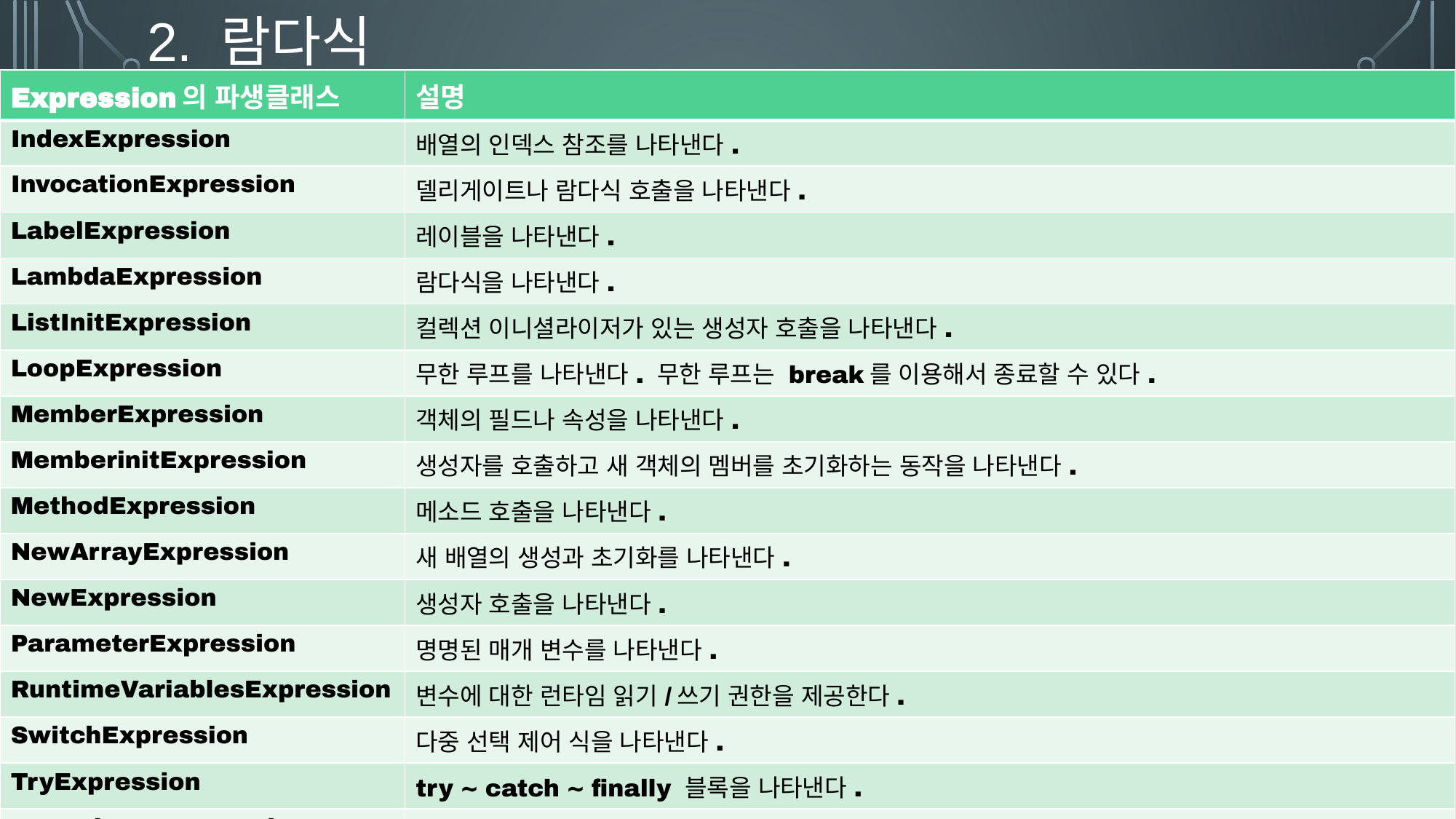

# 2. 람다식
| Expression의 파생클래스 | 설명 |
| --- | --- |
| IndexExpression | 배열의 인덱스 참조를 나타낸다. |
| InvocationExpression | 델리게이트나 람다식 호출을 나타낸다. |
| LabelExpression | 레이블을 나타낸다. |
| LambdaExpression | 람다식을 나타낸다. |
| ListInitExpression | 컬렉션 이니셜라이저가 있는 생성자 호출을 나타낸다. |
| LoopExpression | 무한 루프를 나타낸다. 무한 루프는 break를 이용해서 종료할 수 있다. |
| MemberExpression | 객체의 필드나 속성을 나타낸다. |
| MemberinitExpression | 생성자를 호출하고 새 객체의 멤버를 초기화하는 동작을 나타낸다. |
| MethodExpression | 메소드 호출을 나타낸다. |
| NewArrayExpression | 새 배열의 생성과 초기화를 나타낸다. |
| NewExpression | 생성자 호출을 나타낸다. |
| ParameterExpression | 명명된 매개 변수를 나타낸다. |
| RuntimeVariablesExpression | 변수에 대한 런타임 읽기/쓰기 권한을 제공한다. |
| SwitchExpression | 다중 선택 제어 식을 나타낸다. |
| TryExpression | try ~ catch ~ finally 블록을 나타낸다. |
| TypeBinaryExpression | 형식 테스트를 비롯한 형식(Type)과 식(Expression)의 연산을 나타낸다. |
| UnaryExpression | 단항 연산자를 갖는 식을 나타낸다. |